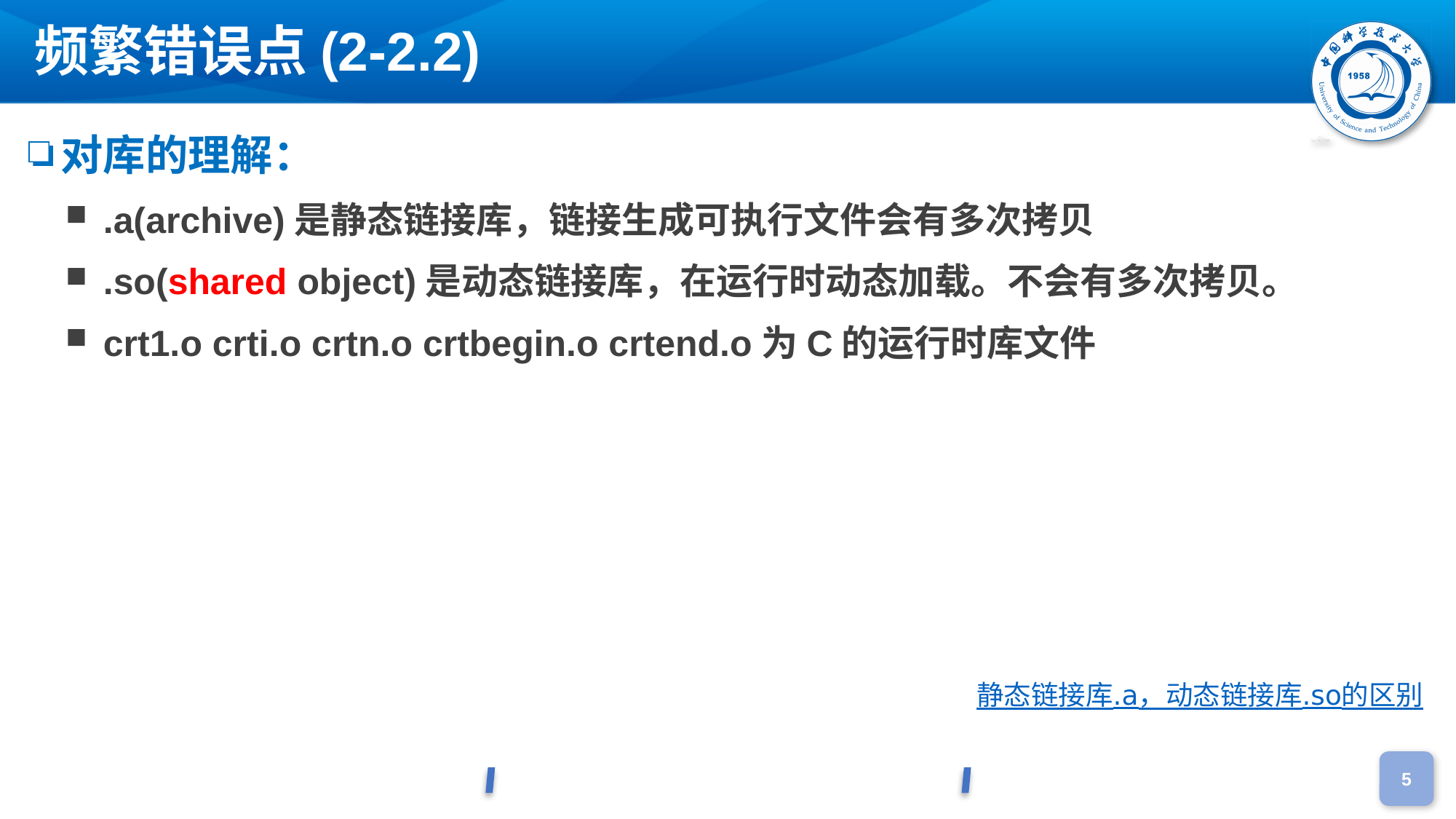

# 频繁错误点(2-2.2)
对库的理解：
.a(archive)是静态链接库，链接生成可执行文件会有多次拷贝
.so(shared object)是动态链接库，在运行时动态加载。不会有多次拷贝。
crt1.o crti.o crtn.o crtbegin.o crtend.o为C的运行时库文件
静态链接库.a，动态链接库.so的区别